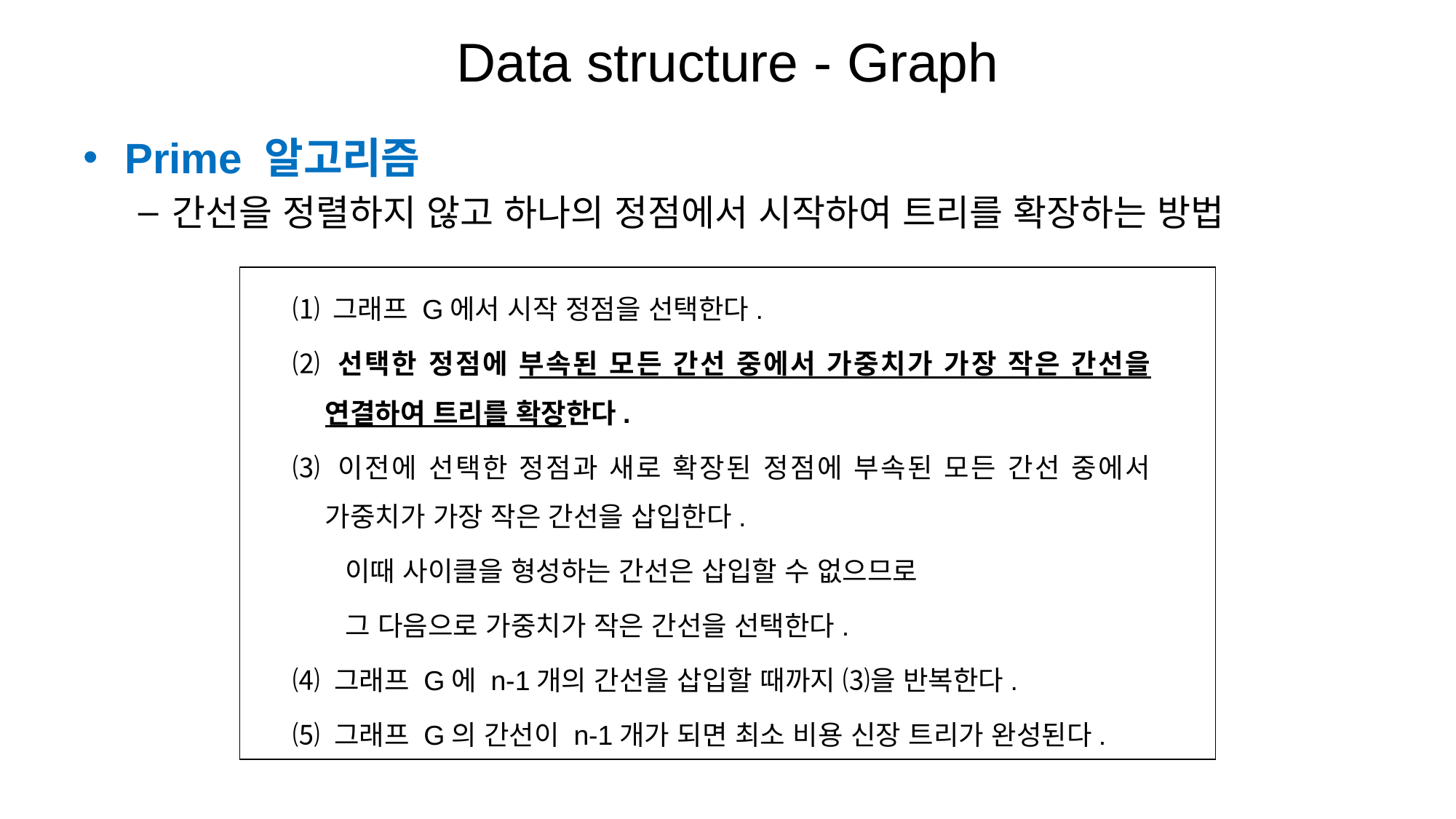

# Data structure - Graph
Prime 알고리즘
간선을 정렬하지 않고 하나의 정점에서 시작하여 트리를 확장하는 방법

⑴ 그래프 G에서 시작 정점을 선택한다.
⑵ 선택한 정점에 부속된 모든 간선 중에서 가중치가 가장 작은 간선을 연결하여 트리를 확장한다.
⑶ 이전에 선택한 정점과 새로 확장된 정점에 부속된 모든 간선 중에서 가중치가 가장 작은 간선을 삽입한다.
      이때 사이클을 형성하는 간선은 삽입할 수 없으므로
      그 다음으로 가중치가 작은 간선을 선택한다.
⑷ 그래프 G에 n-1개의 간선을 삽입할 때까지 ⑶을 반복한다.
⑸ 그래프 G의 간선이 n-1개가 되면 최소 비용 신장 트리가 완성된다.